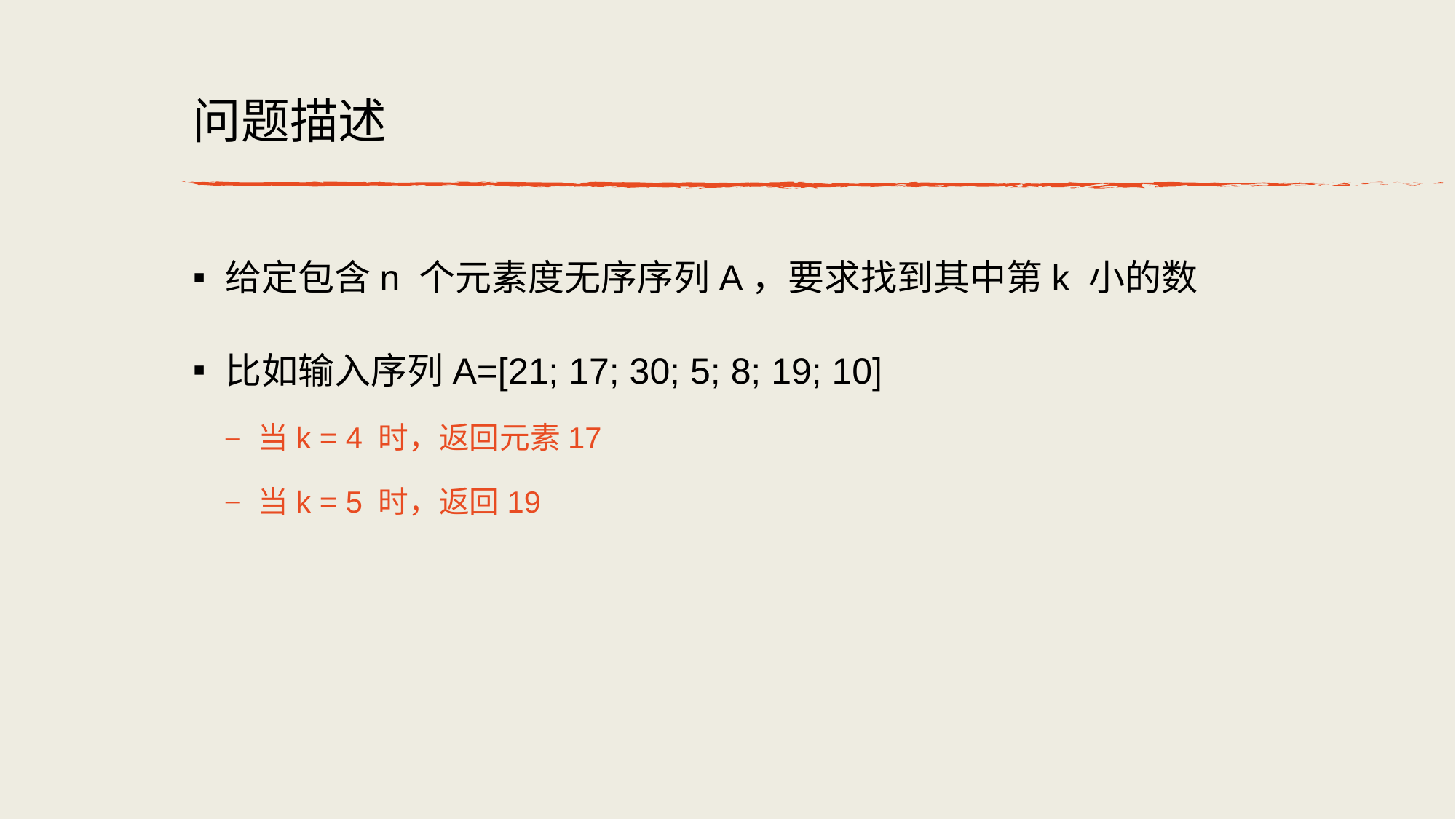

# 问题描述
给定包含n 个元素度⽆序序列A，要求找到其中第k ⼩的数
⽐如输⼊序列A=[21; 17; 30; 5; 8; 19; 10]
当k = 4 时，返回元素17
当k = 5 时，返回19